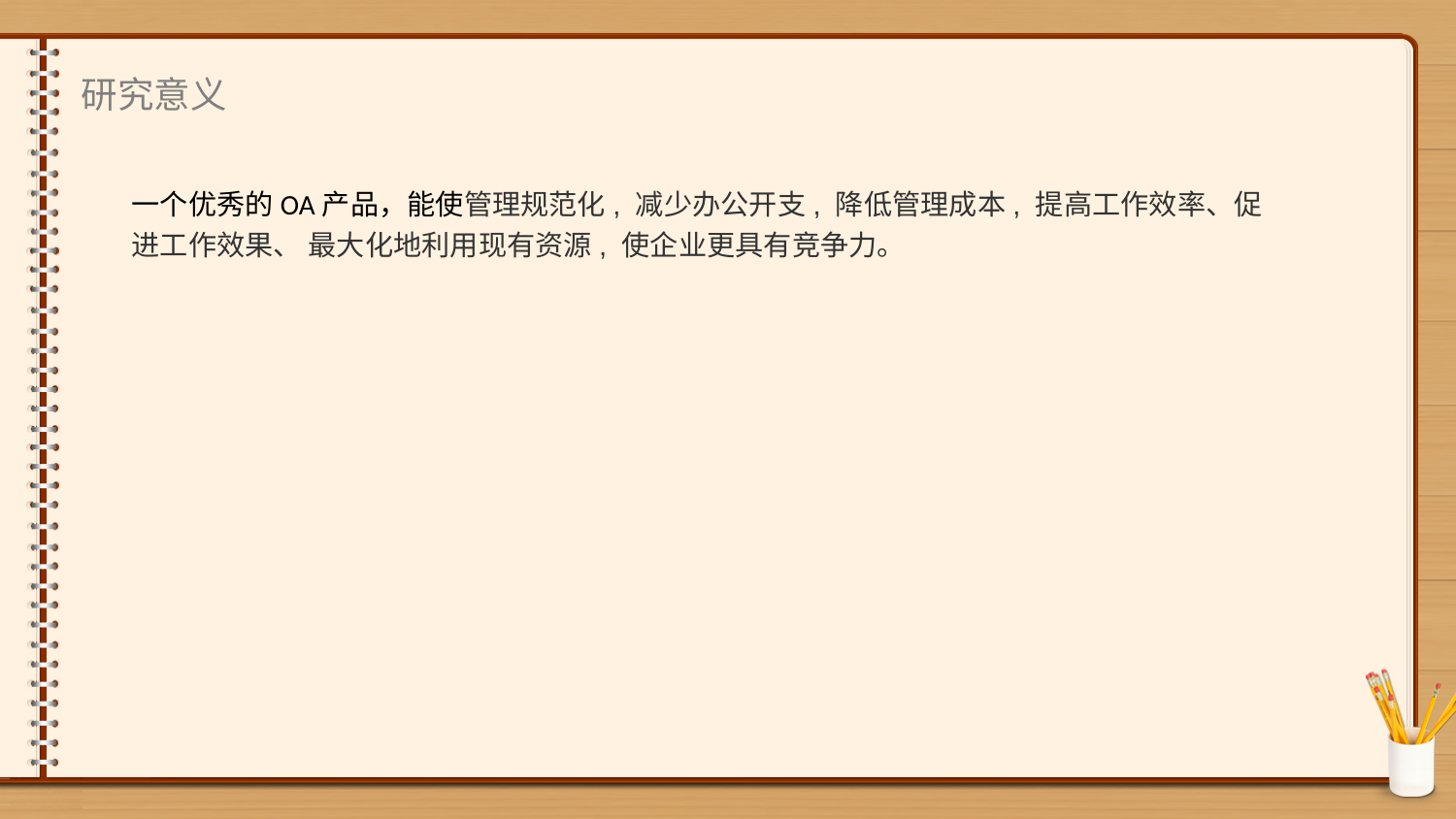

研究意义
一个优秀的OA产品，能使管理规范化, 减少办公开支, 降低管理成本, 提高工作效率、促进工作效果、 最大化地利用现有资源, 使企业更具有竞争力。